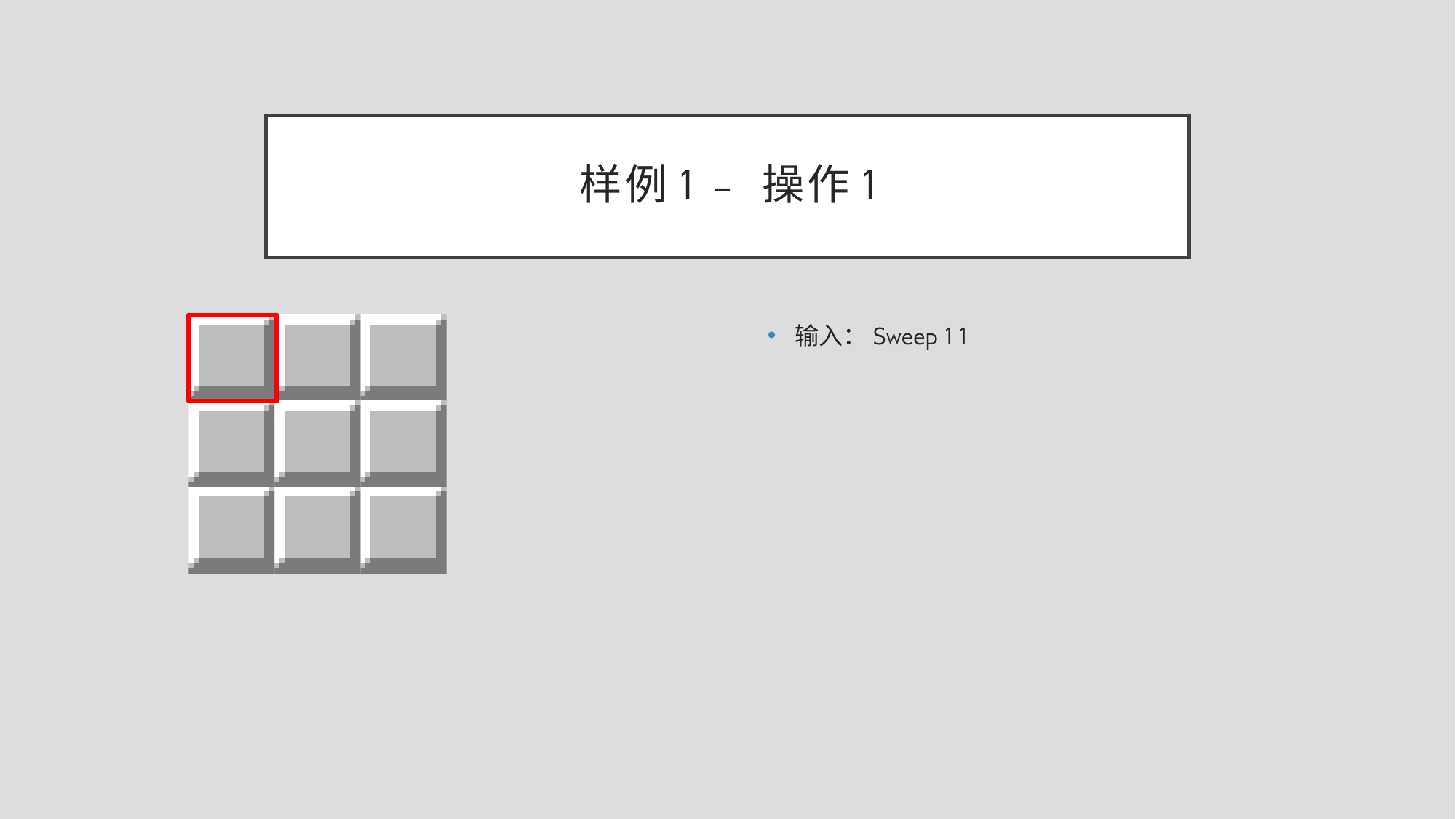

# 样例1 – 操作1

输入：Sweep 1 1

|  |  |  |
| --- | --- | --- |
|  |  |  |
|  |  |  |